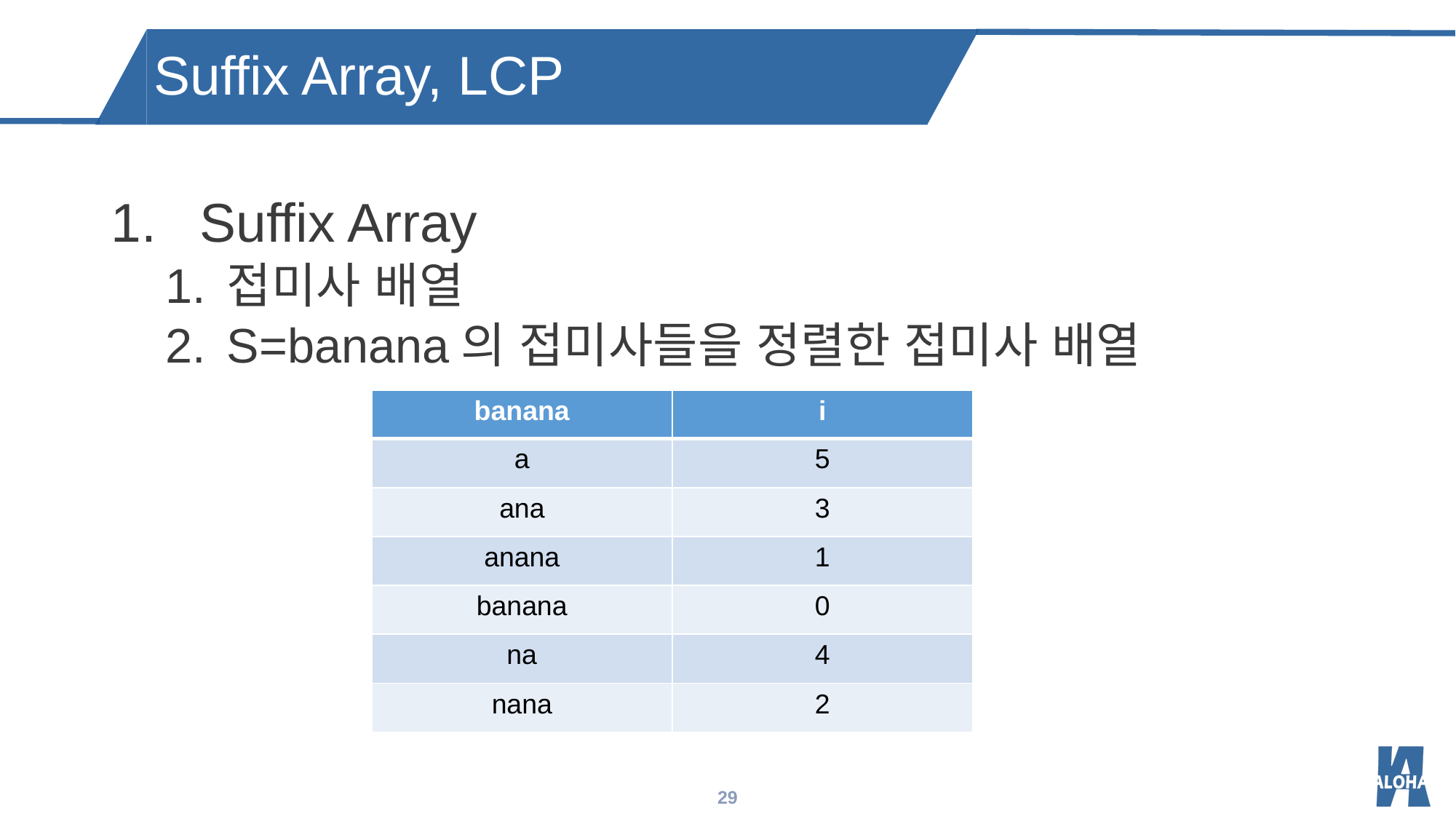

Suffix Array, LCP
Suffix Array
접미사 배열
S=banana의 접미사들을 정렬한 접미사 배열

| banana | i |
| --- | --- |
| a | 5 |
| ana | 3 |
| anana | 1 |
| banana | 0 |
| na | 4 |
| nana | 2 |
29